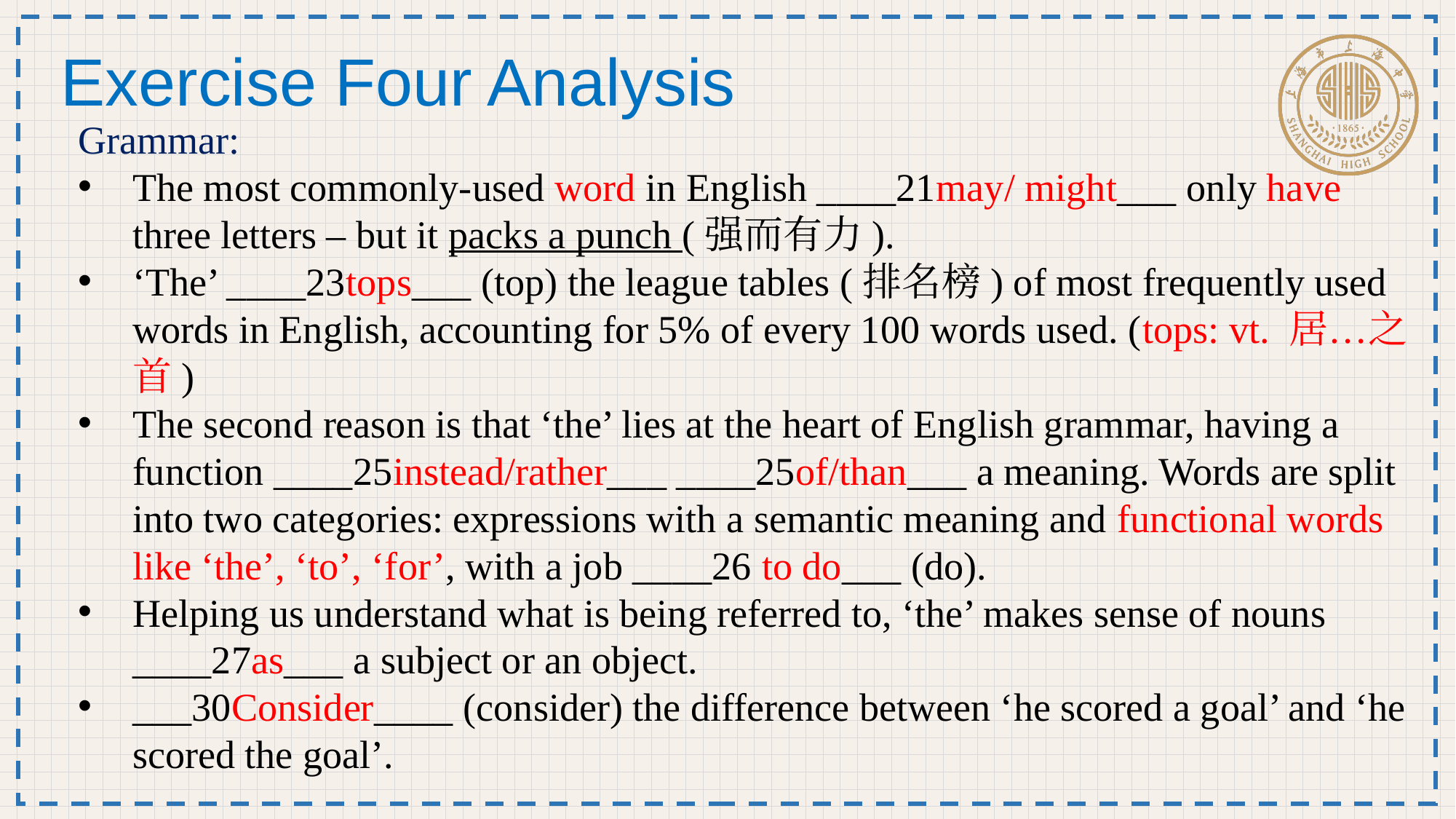

Exercise Four Analysis
Grammar:
The most commonly-used word in English ____21may/ might___ only have three letters – but it packs a punch (强而有力).
‘The’ ____23tops___ (top) the league tables (排名榜) of most frequently used words in English, accounting for 5% of every 100 words used. (tops: vt. 居…之首)
The second reason is that ‘the’ lies at the heart of English grammar, having a function ____25instead/rather___ ____25of/than___ a meaning. Words are split into two categories: expressions with a semantic meaning and functional words like ‘the’, ‘to’, ‘for’, with a job ____26 to do___ (do).
Helping us understand what is being referred to, ‘the’ makes sense of nouns ____27as___ a subject or an object.
___30Consider____ (consider) the difference between ‘he scored a goal’ and ‘he scored the goal’.